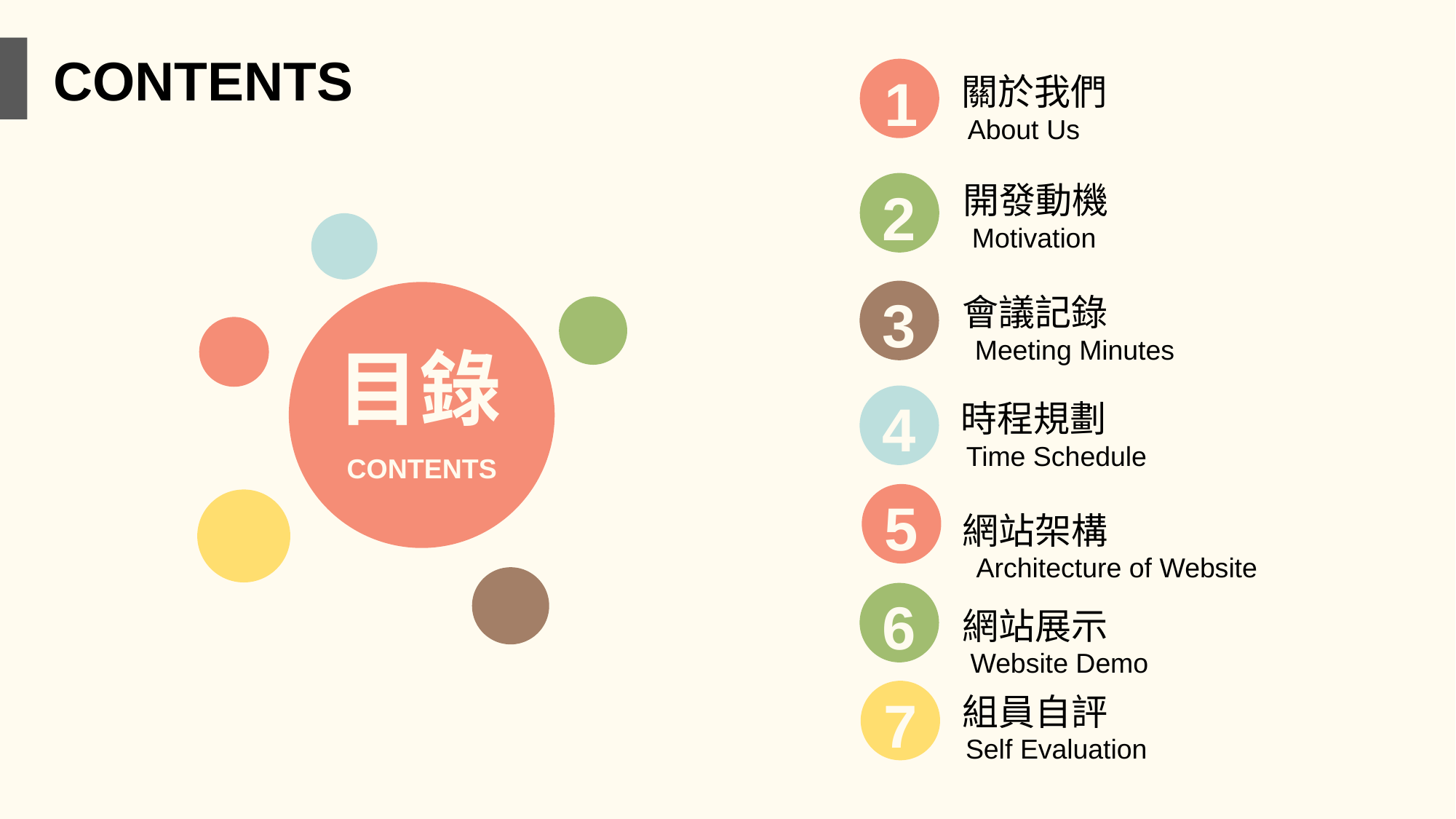

CONTENTS

1
關於我們
About Us
開發動機
Motivation

2

3

目錄
CONTENTS
會議記錄
Meeting Minutes

4
時程規劃
Time Schedule

5

網站架構

Architecture of Website

6
網站展示

Website Demo

7
組員自評

Self Evaluation